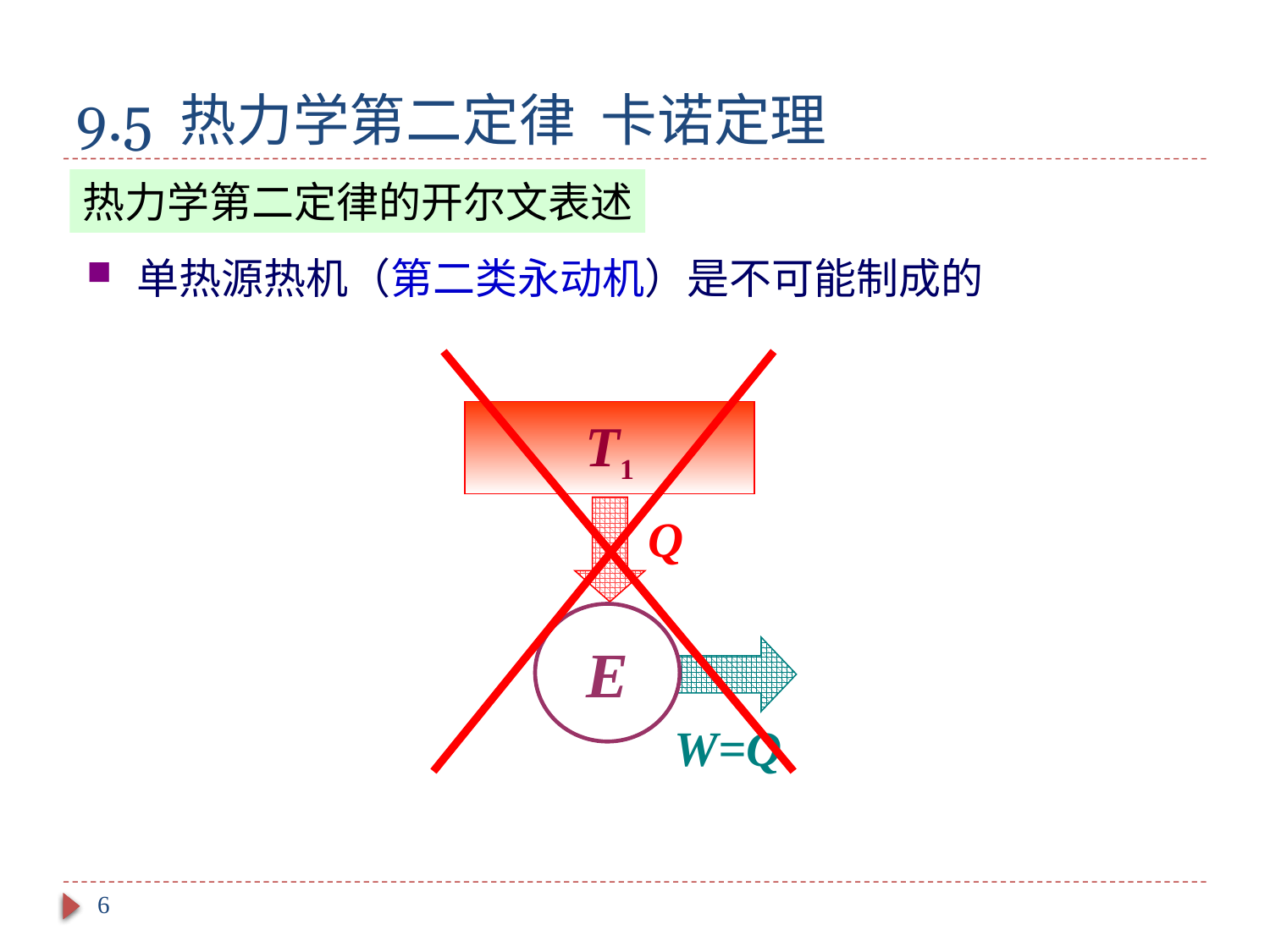

# 9.5 热力学第二定律  卡诺定理
热力学第二定律的开尔文表述
 单热源热机（第二类永动机）是不可能制成的

T1
Q

E

W=Q
6